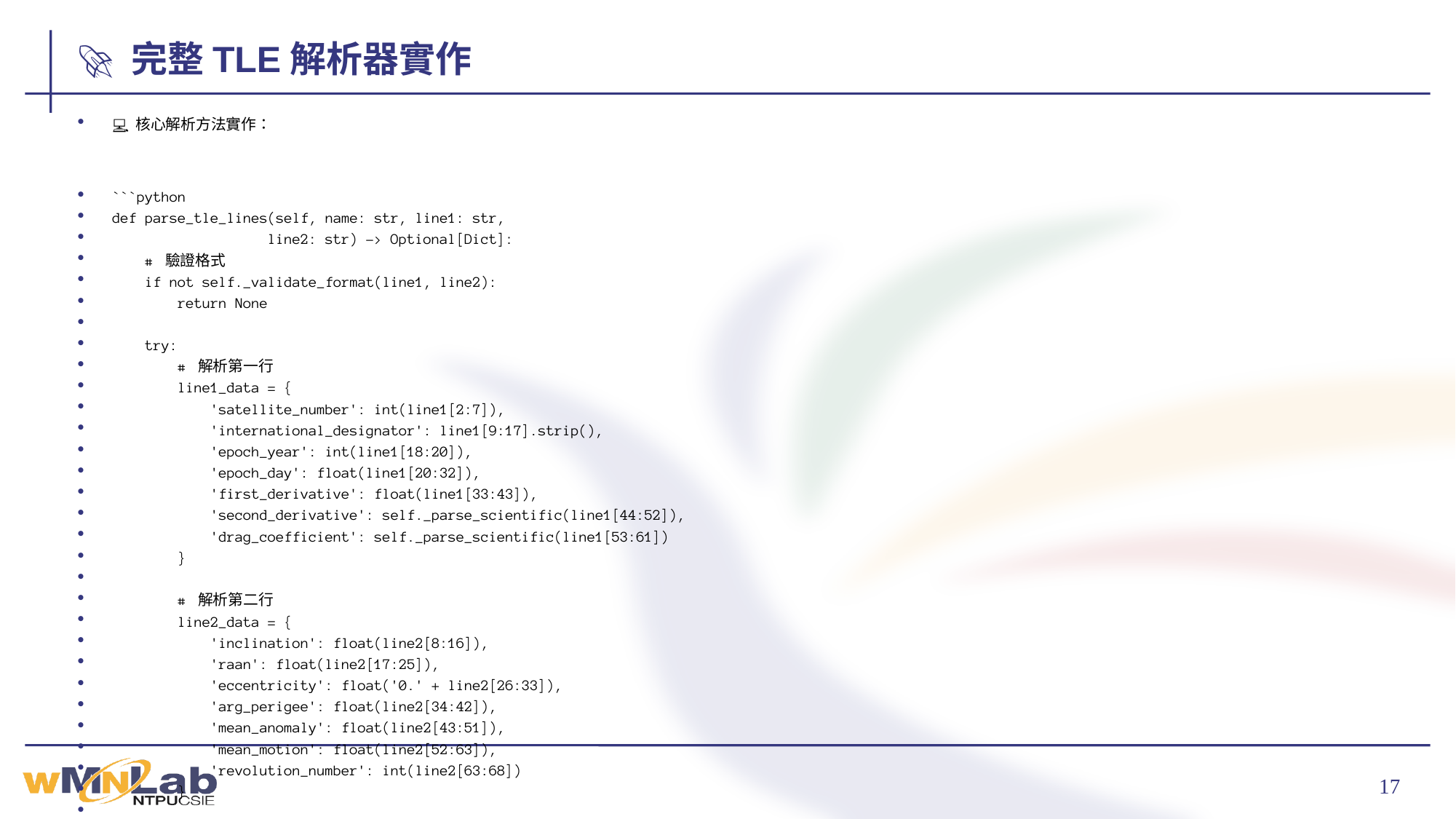

# 🚀 完整TLE解析器實作
💻 核心解析方法實作：

```python
def parse_tle_lines(self, name: str, line1: str,
                   line2: str) -> Optional[Dict]:
    # 驗證格式
    if not self._validate_format(line1, line2):
        return None

    try:
        # 解析第一行
        line1_data = {
            'satellite_number': int(line1[2:7]),
            'international_designator': line1[9:17].strip(),
            'epoch_year': int(line1[18:20]),
            'epoch_day': float(line1[20:32]),
            'first_derivative': float(line1[33:43]),
            'second_derivative': self._parse_scientific(line1[44:52]),
            'drag_coefficient': self._parse_scientific(line1[53:61])
        }

        # 解析第二行
        line2_data = {
            'inclination': float(line2[8:16]),
            'raan': float(line2[17:25]),
            'eccentricity': float('0.' + line2[26:33]),
            'arg_perigee': float(line2[34:42]),
            'mean_anomaly': float(line2[43:51]),
            'mean_motion': float(line2[52:63]),
            'revolution_number': int(line2[63:68])
        }

        # 合併數據並計算epoch時間
        satellite_data = {'name': name, **line1_data, **line2_data}
        satellite_data['epoch_datetime'] = self._calculate_epoch(
            line1_data['epoch_year'], line1_data['epoch_day'])

        return satellite_data

    except Exception as e:
        print(f"解析失敗 {name}: {e}")
        return None
```